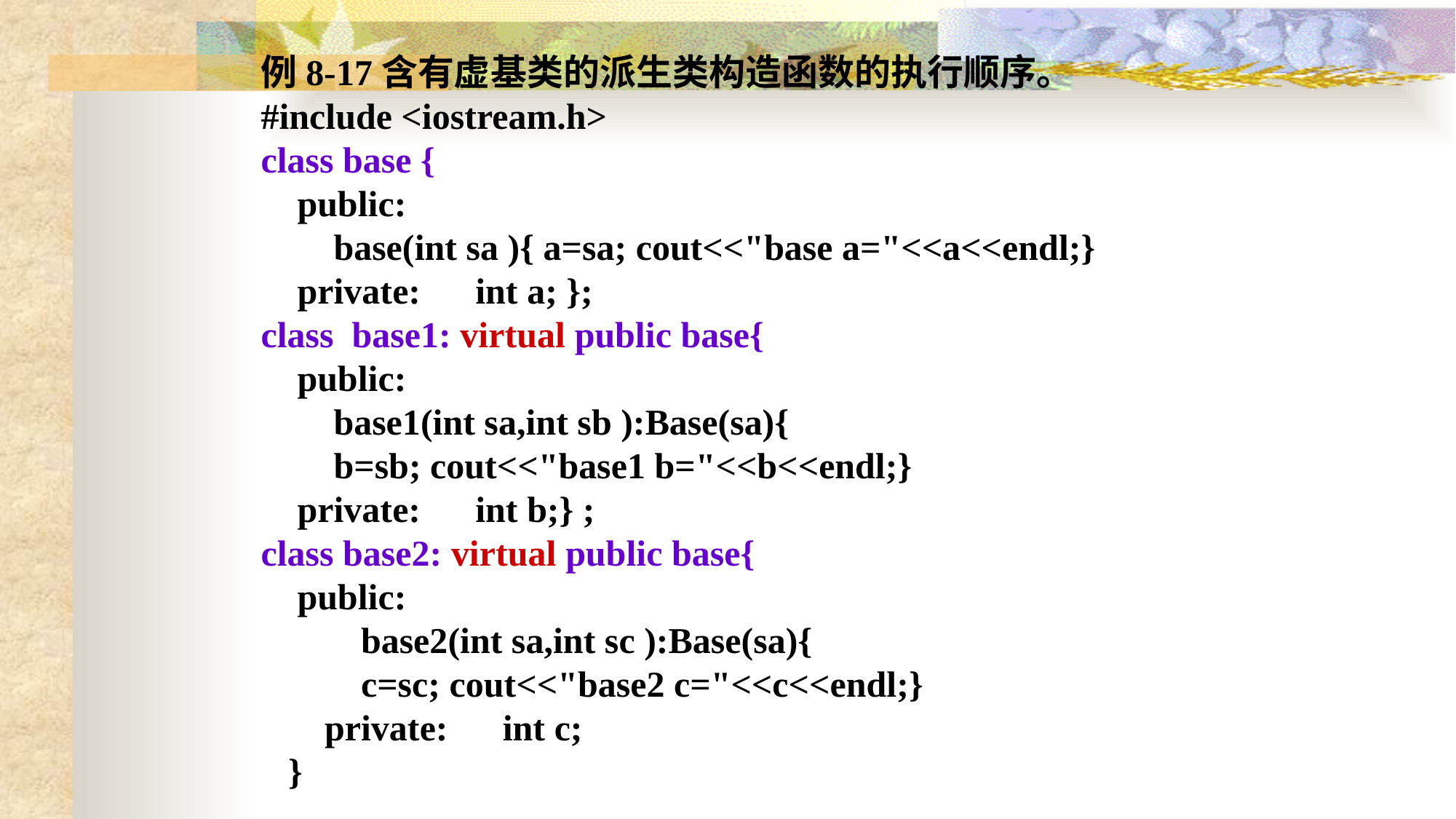

例8-17含有虚基类的派生类构造函数的执行顺序。
#include <iostream.h>
class base {
    public:
        base(int sa ){ a=sa; cout<<"base a="<<a<<endl;}
    private:      int a; };
class  base1: virtual public base{
    public:
        base1(int sa,int sb ):Base(sa){
        b=sb; cout<<"base1 b="<<b<<endl;}
    private:      int b;} ;
class base2: virtual public base{
    public:
           base2(int sa,int sc ):Base(sa){
           c=sc; cout<<"base2 c="<<c<<endl;}
       private:      int c;
   }